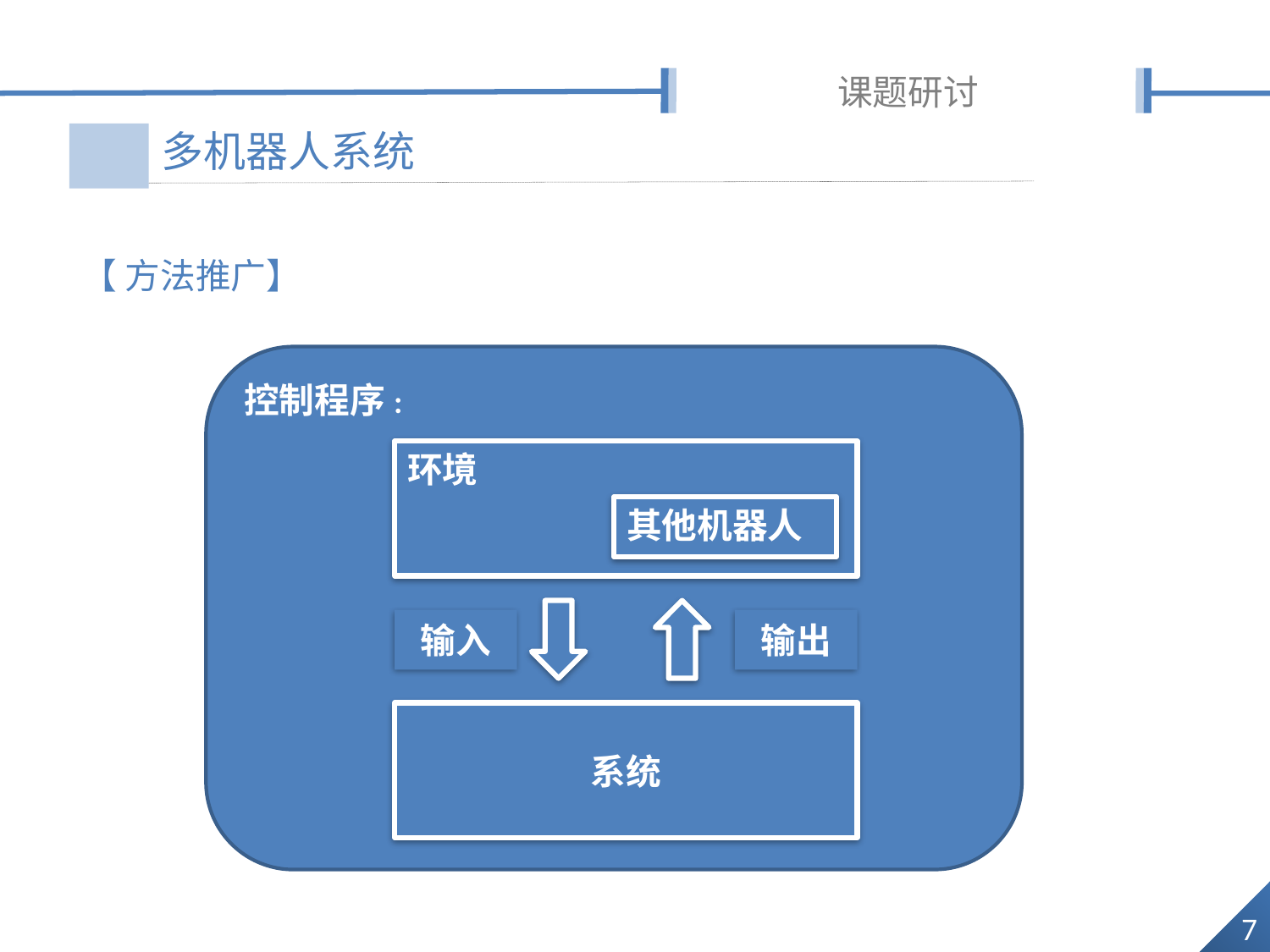

课题研讨
多机器人系统

【 方法推广】

控制程序:
环境
其他机器人
输入
输出

系统
7